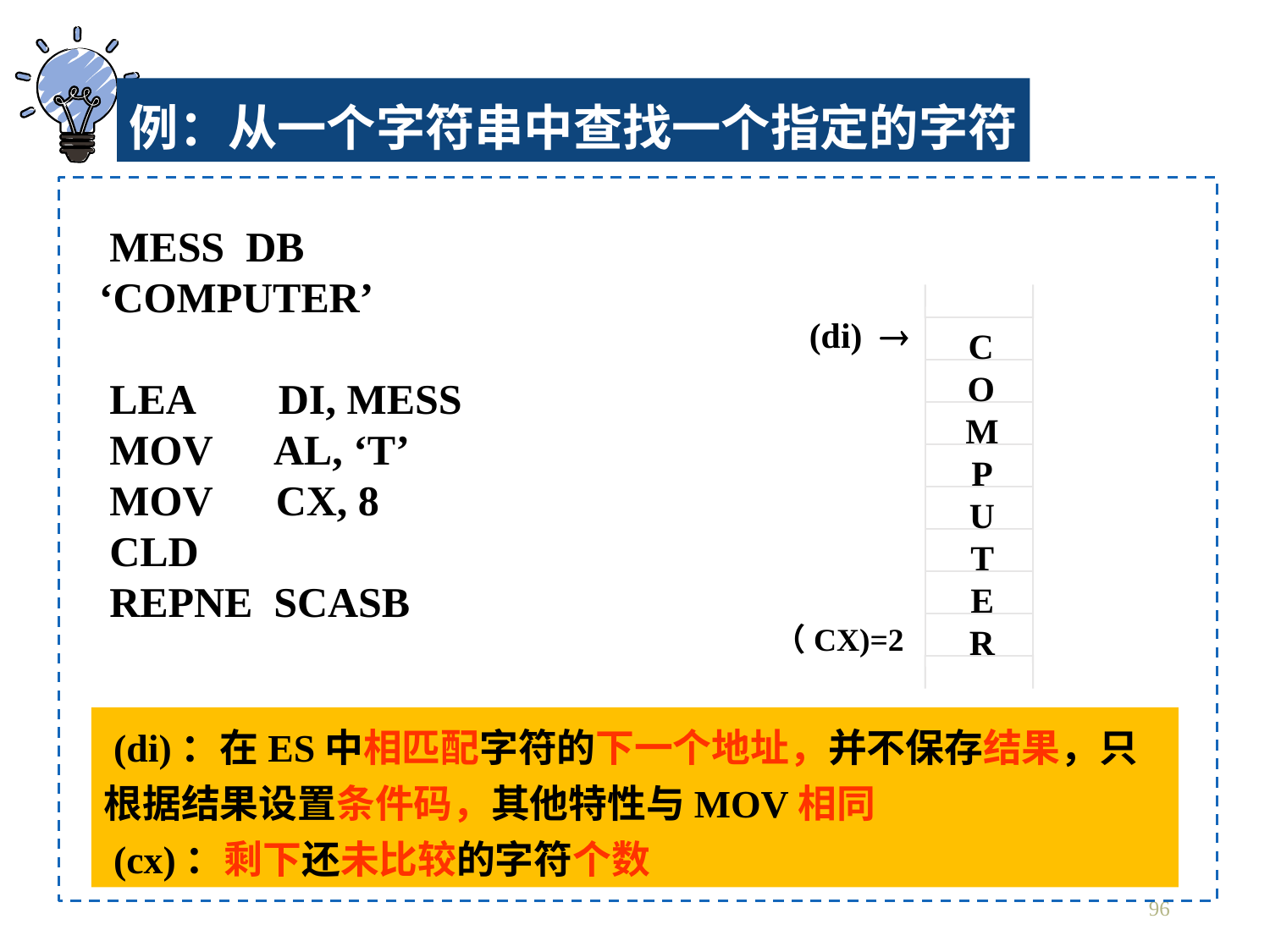

例：从一个字符串中查找一个指定的字符

 mess  db  ‘COMPUTER’

 lea        di, mess
 mov      al, ‘T’
 mov      cx, 8
 cld
 repne  scasb

(di)  →
C

O

M

P

U

T

E

R
（CX)=2

 (di)：在ES中相匹配字符的下一个地址，并不保存结果，只根据结果设置条件码，其他特性与MOV相同
 (cx)：剩下还未比较的字符个数
96